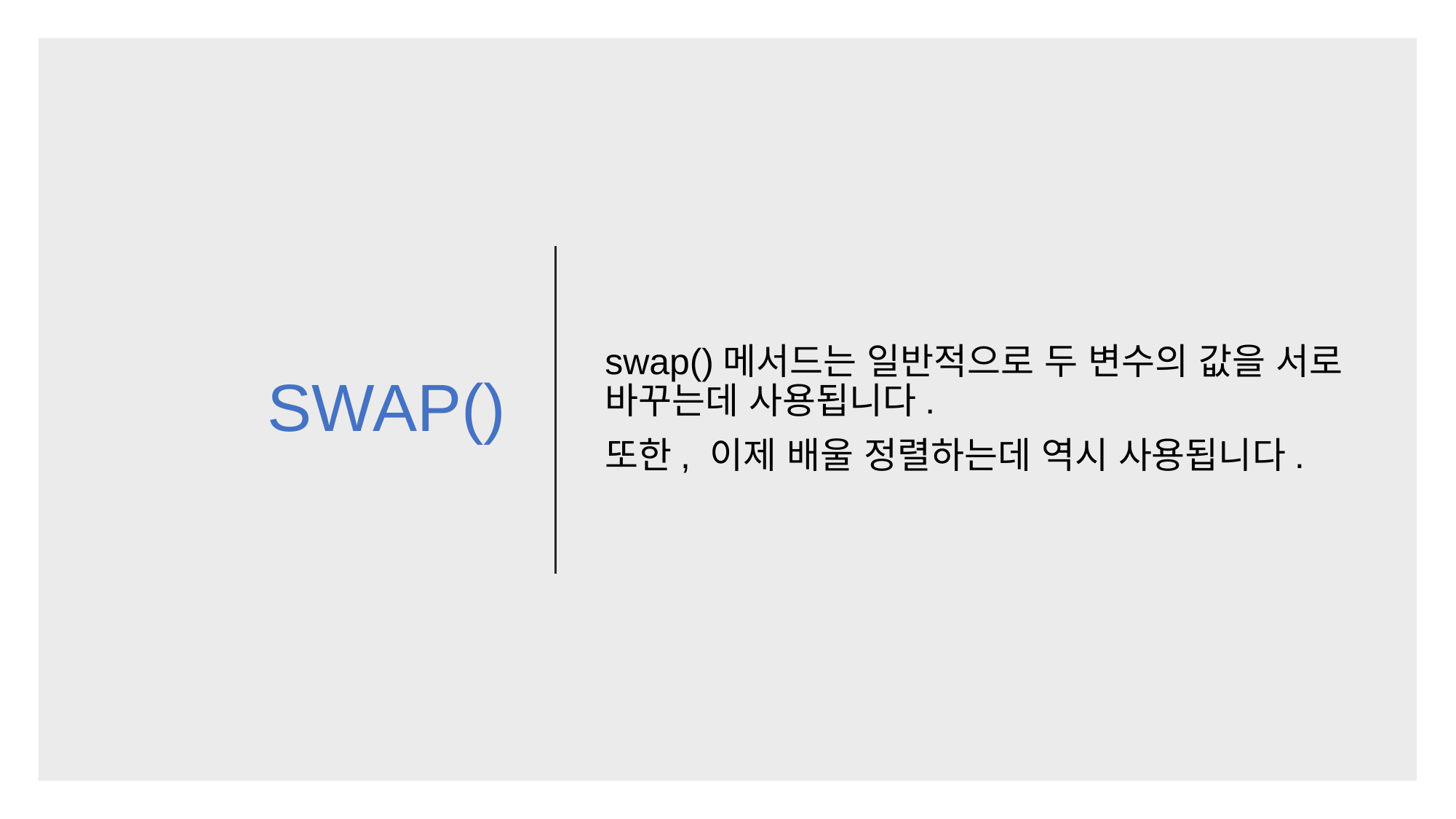

# SWAP()
swap()메서드는 일반적으로 두 변수의 값을 서로 바꾸는데 사용됩니다.
또한, 이제 배울 정렬하는데 역시 사용됩니다.